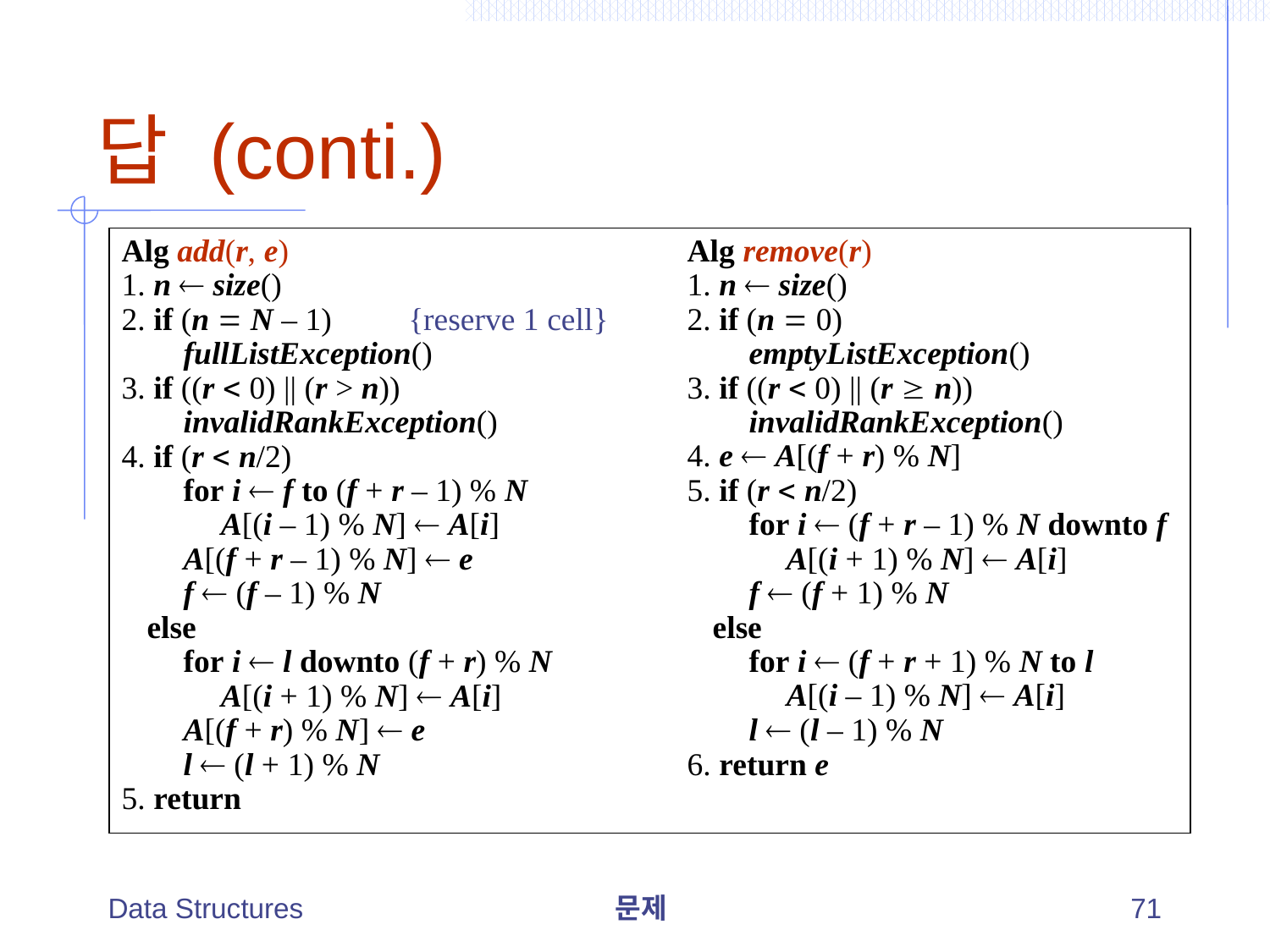

# 답 (conti.)
Alg remove(r)
1. n ← size()
2. if (n = 0)
		emptyListException()
3. if ((r < 0) || (r ≥ n))
		invalidRankException()
4. e ← A[(f + r) % N]
5. if (r < n/2)
		for i ← (f + r – 1) % N downto f
			A[(i + 1) % N] ← A[i]
		f ← (f + 1) % N
	else
		for i ← (f + r + 1) % N to l
			A[(i – 1) % N] ← A[i]
		l ← (l – 1) % N
6. return e

Alg add(r, e)
1. n ← size()
2. if (n = N – 1)			{reserve 1 cell}
		fullListException()
3. if ((r < 0) || (r > n))
		invalidRankException()
4. if (r < n/2)
		for i ← f to (f + r – 1) % N
			A[(i – 1) % N] ← A[i]
		A[(f + r – 1) % N] ← e
		f ← (f – 1) % N
	else
		for i ← l downto (f + r) % N
			A[(i + 1) % N] ← A[i]
		A[(f + r) % N] ← e
		l ← (l + 1) % N
5. return
Data Structures
문제
71